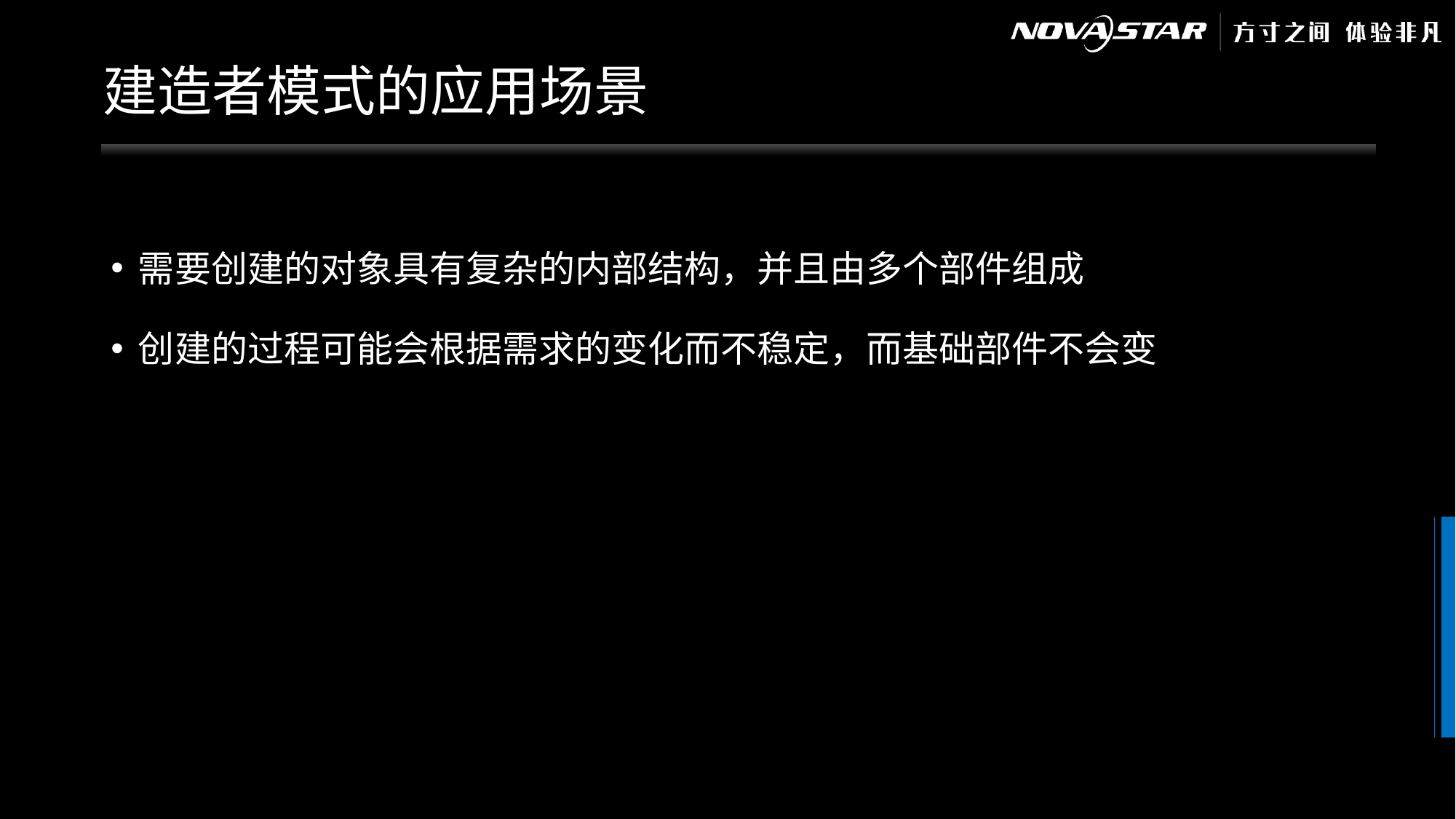

# 建造者模式的应用场景

需要创建的对象具有复杂的内部结构，并且由多个部件组成
创建的过程可能会根据需求的变化而不稳定，而基础部件不会变